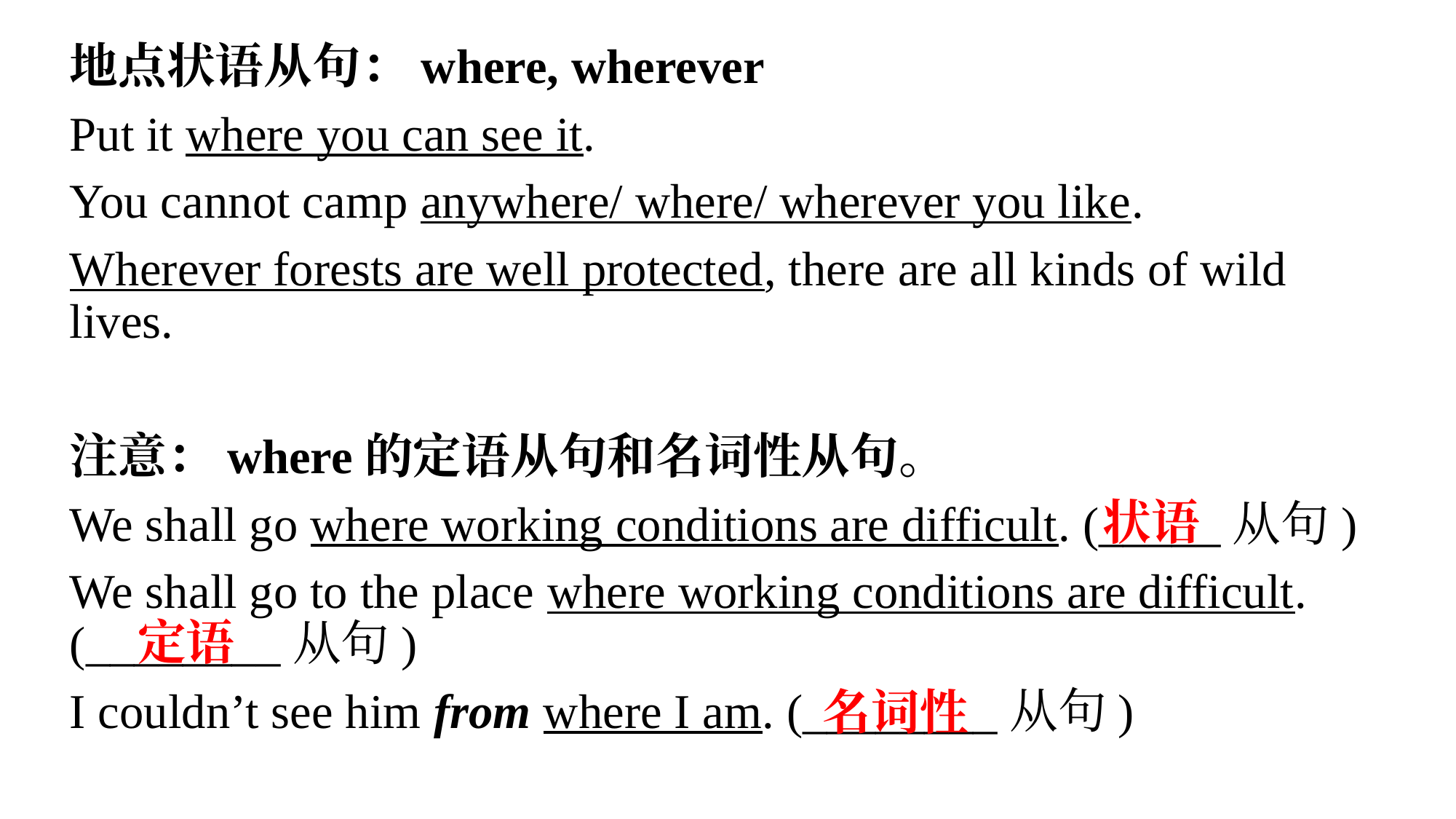

地点状语从句：where, wherever
Put it where you can see it.
You cannot camp anywhere/ where/ wherever you like.
Wherever forests are well protected, there are all kinds of wild lives.

注意：where的定语从句和名词性从句。
We shall go where working conditions are difficult. (_____从句)
We shall go to the place where working conditions are difficult. (________从句)
I couldn’t see him from where I am. (________从句)
状语
定语
名词性